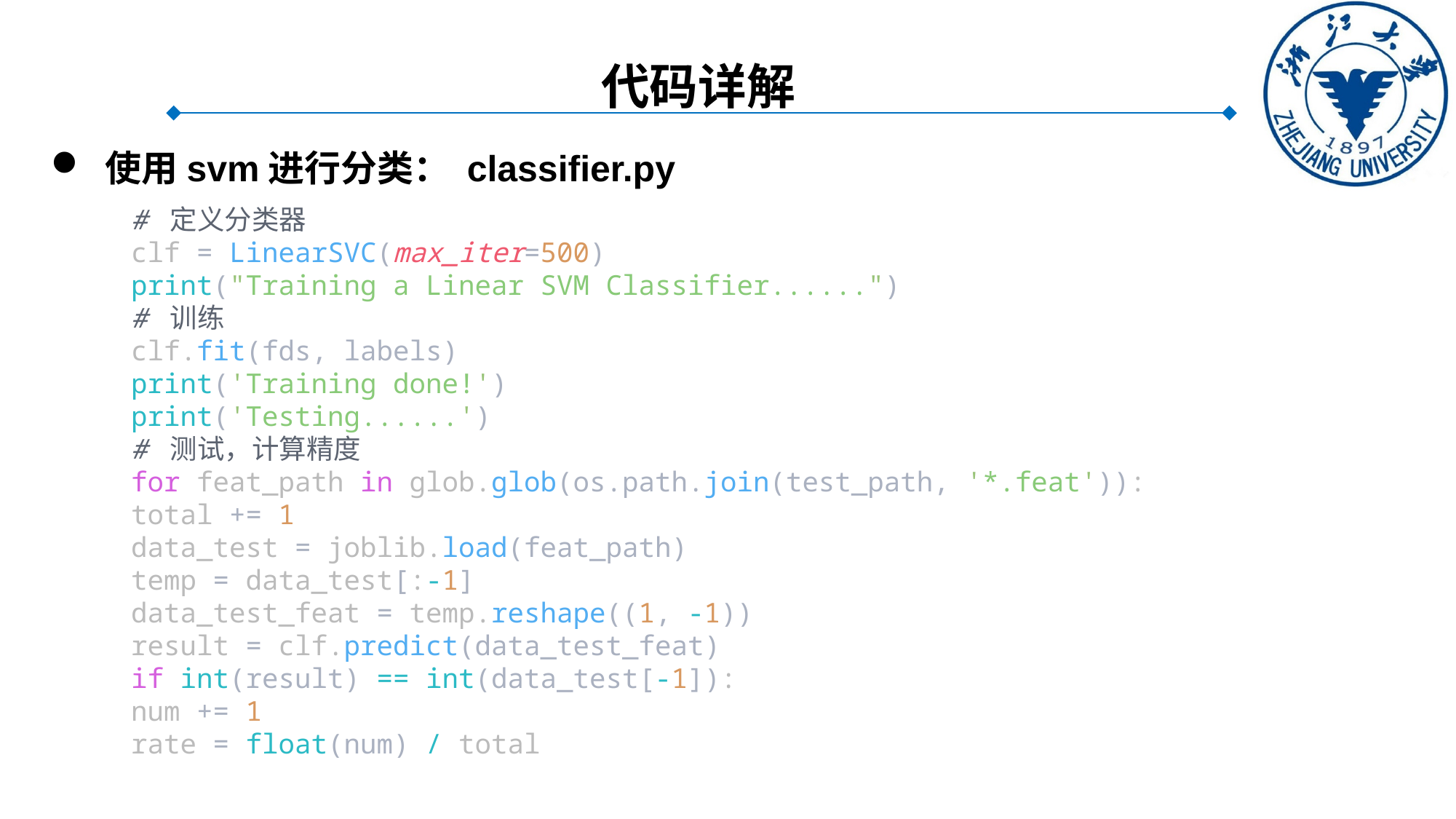

代码详解
使用svm进行分类： classifier.py
# 定义分类器
clf = LinearSVC(max_iter=500)
print("Training a Linear SVM Classifier......")
# 训练
clf.fit(fds, labels)
print('Training done!')
print('Testing......')
# 测试，计算精度
for feat_path in glob.glob(os.path.join(test_path, '*.feat')):
total += 1
data_test = joblib.load(feat_path)
temp = data_test[:-1]
data_test_feat = temp.reshape((1, -1))
result = clf.predict(data_test_feat)
if int(result) == int(data_test[-1]):
num += 1
rate = float(num) / total